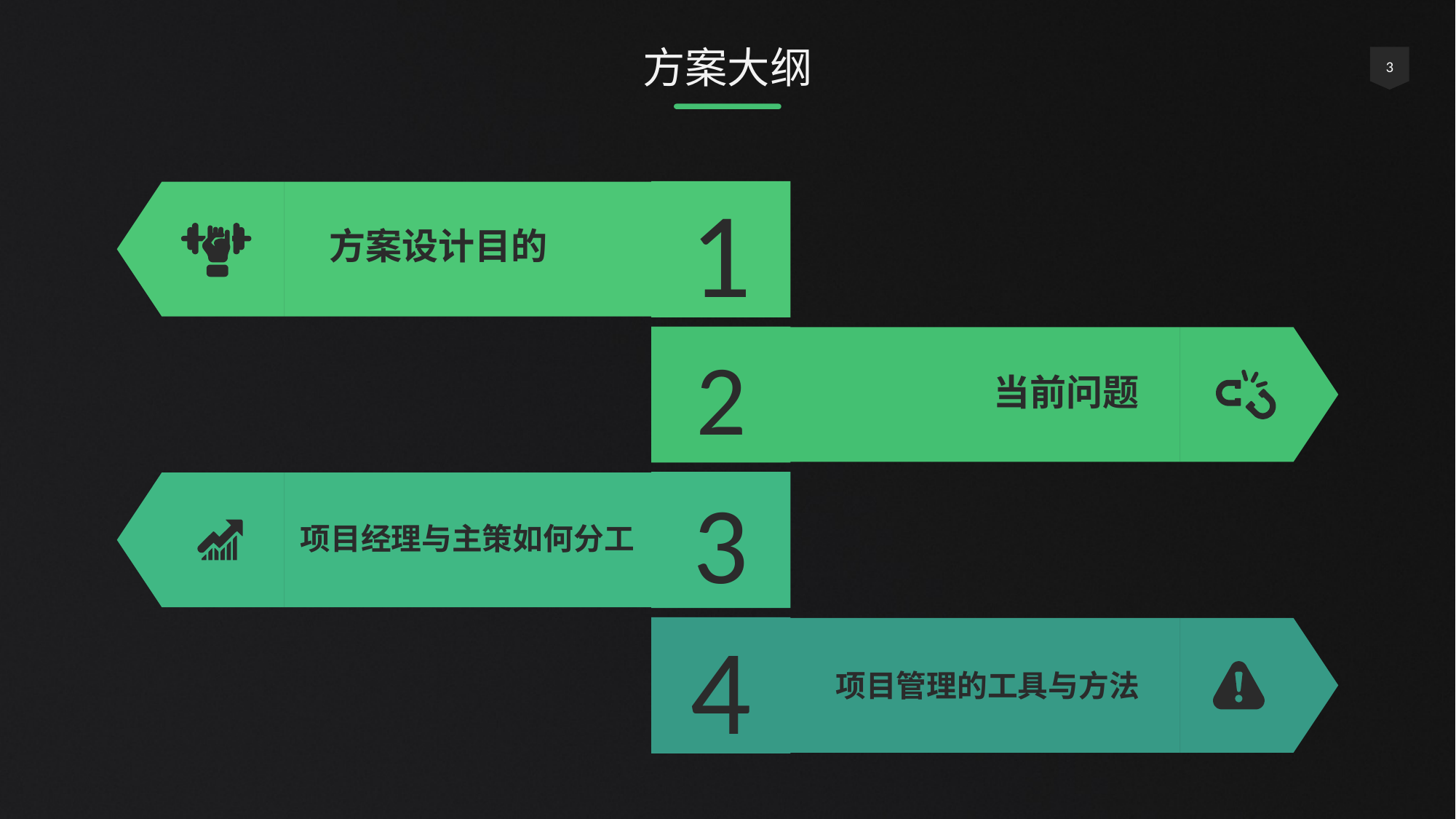

3
# 方案大纲

1

方案设计目的
2

当前问题

3

项目经理与主策如何分工
4

项目管理的工具与方法